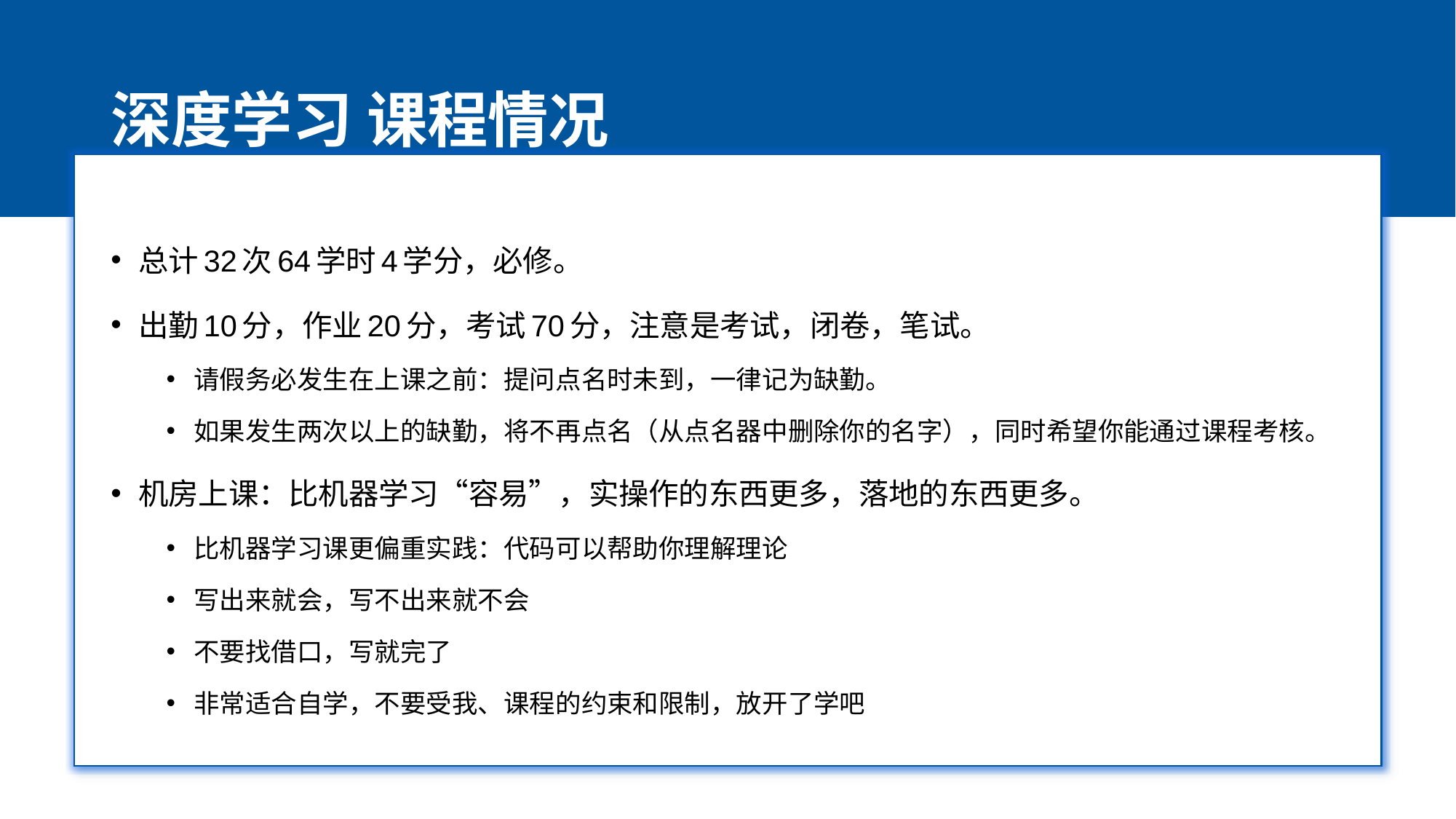

# 深度学习 课程情况
总计32次64学时4学分，必修。
出勤10分，作业20分，考试70分，注意是考试，闭卷，笔试。
请假务必发生在上课之前：提问点名时未到，一律记为缺勤。
如果发生两次以上的缺勤，将不再点名（从点名器中删除你的名字），同时希望你能通过课程考核。
机房上课：比机器学习“容易”，实操作的东西更多，落地的东西更多。
比机器学习课更偏重实践：代码可以帮助你理解理论
写出来就会，写不出来就不会
不要找借口，写就完了
非常适合自学，不要受我、课程的约束和限制，放开了学吧